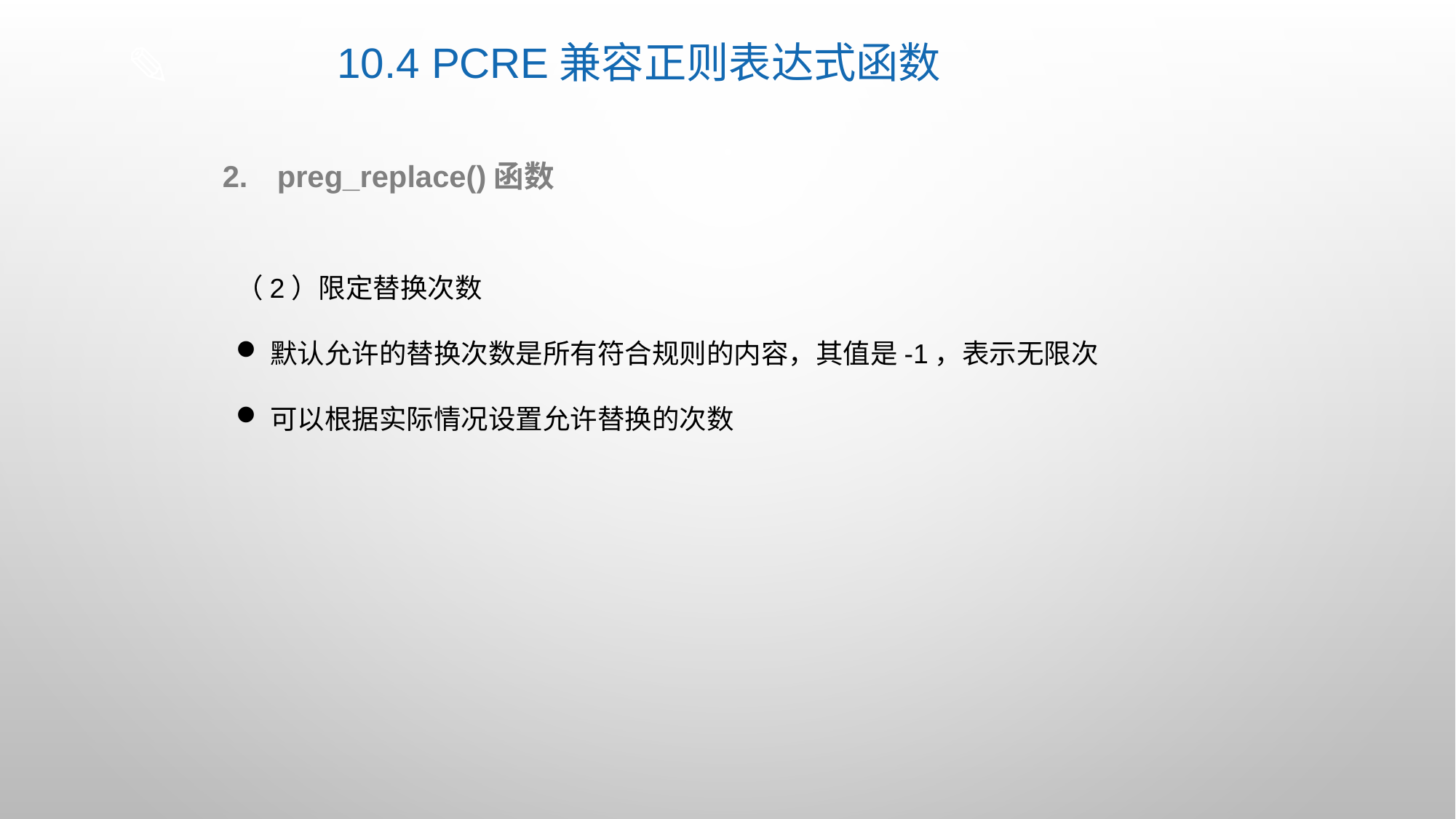

# 10.4 PCRE兼容正则表达式函数
preg_replace()函数
（2）限定替换次数
默认允许的替换次数是所有符合规则的内容，其值是-1，表示无限次
可以根据实际情况设置允许替换的次数